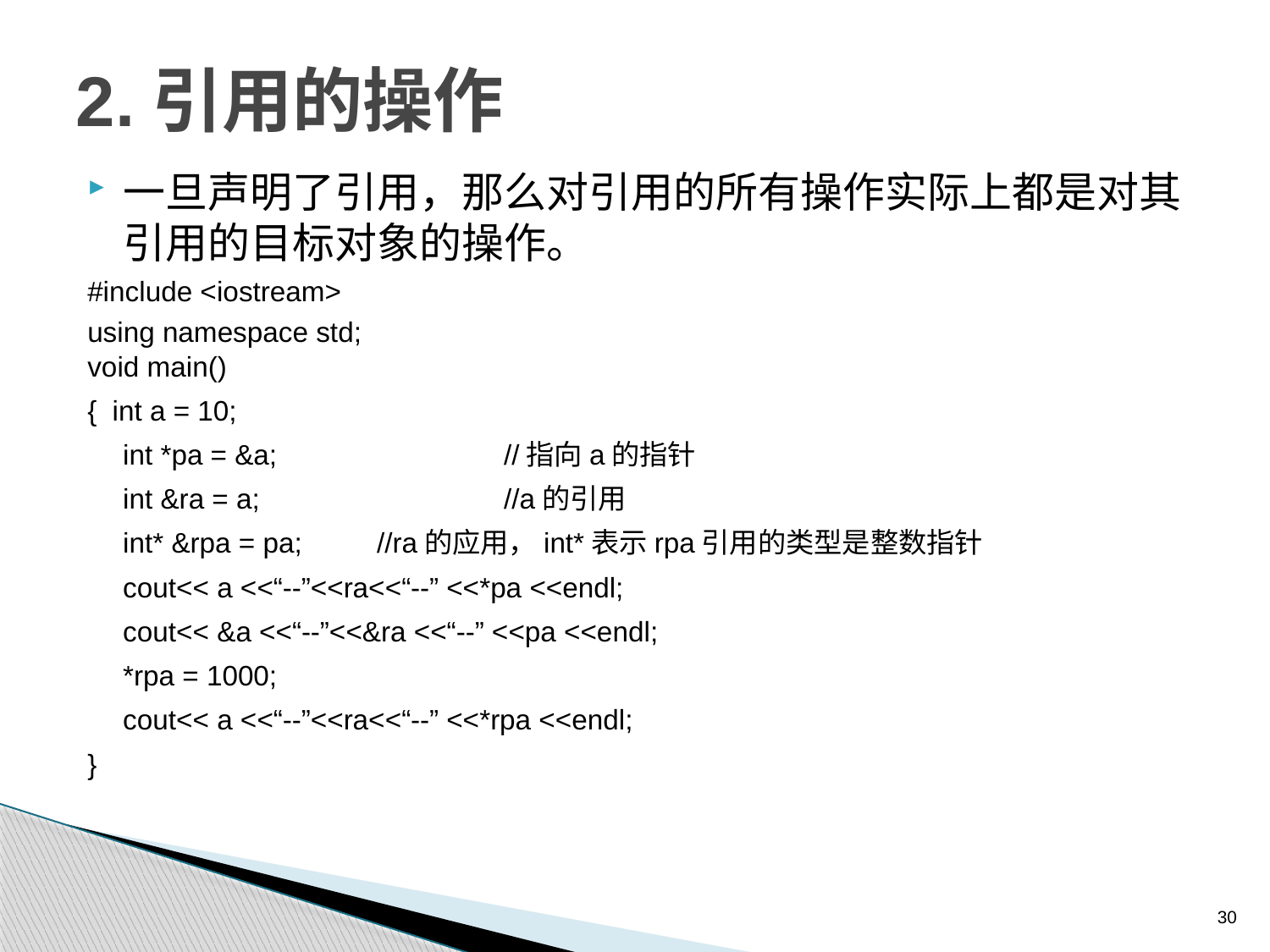

# 2.引用的操作
一旦声明了引用，那么对引用的所有操作实际上都是对其引用的目标对象的操作。
#include <iostream>
using namespace std;
void main()
{  int a = 10;
	int *pa = &a;		//指向a的指针
	int &ra = a;   		//a的引用
	int* &rpa = pa; 	//ra的应用，int*表示rpa引用的类型是整数指针
	cout<< a <<“--”<<ra<<“--” <<*pa <<endl;
	cout<< &a <<“--”<<&ra <<“--” <<pa <<endl;
	*rpa = 1000;
	cout<< a <<“--”<<ra<<“--” <<*rpa <<endl;
}

30